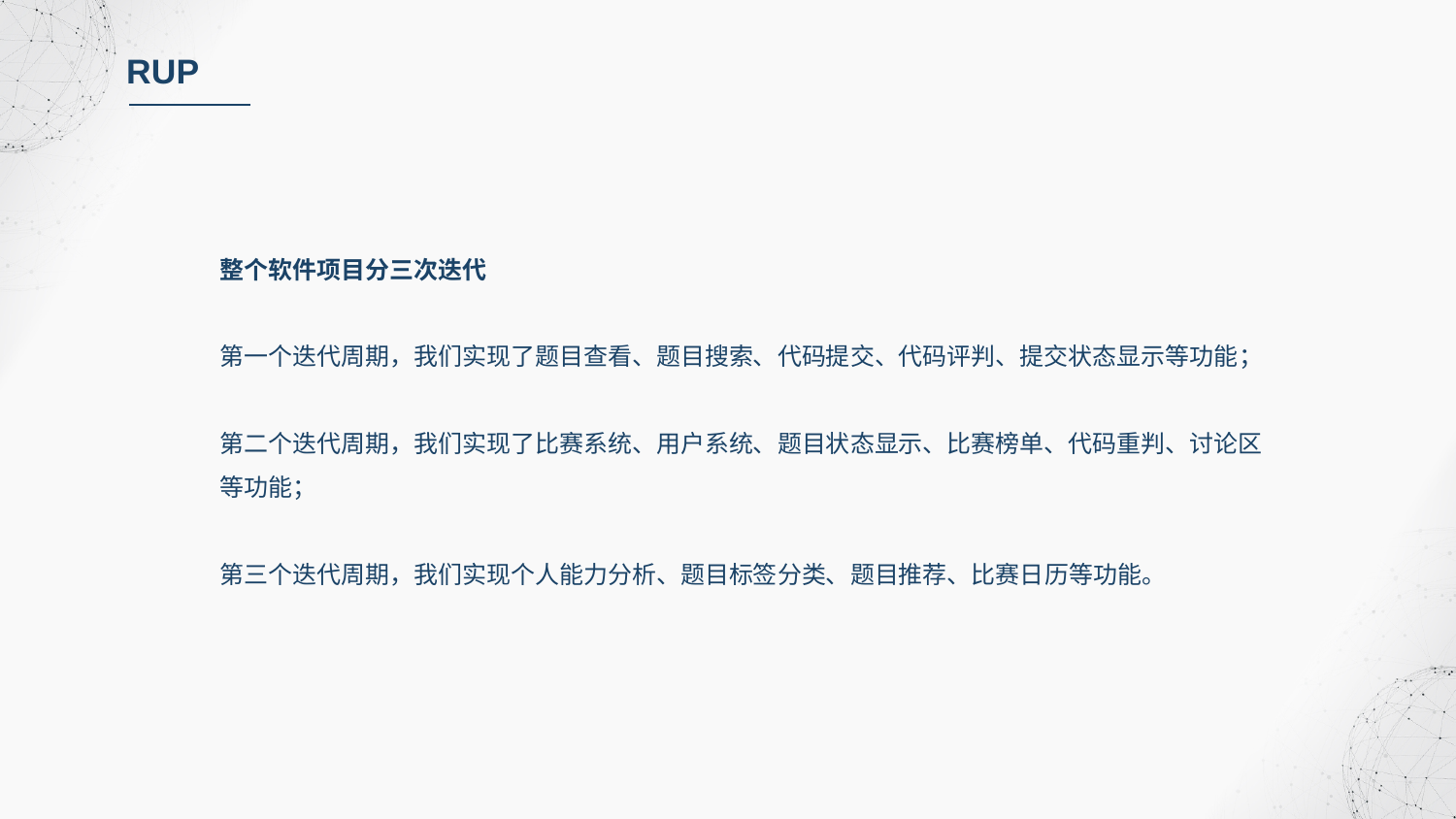

RUP

整个软件项目分三次迭代

第一个迭代周期，我们实现了题目查看、题目搜索、代码提交、代码评判、提交状态显示等功能；

第二个迭代周期，我们实现了比赛系统、用户系统、题目状态显示、比赛榜单、代码重判、讨论区等功能；

第三个迭代周期，我们实现个人能力分析、题目标签分类、题目推荐、比赛日历等功能。